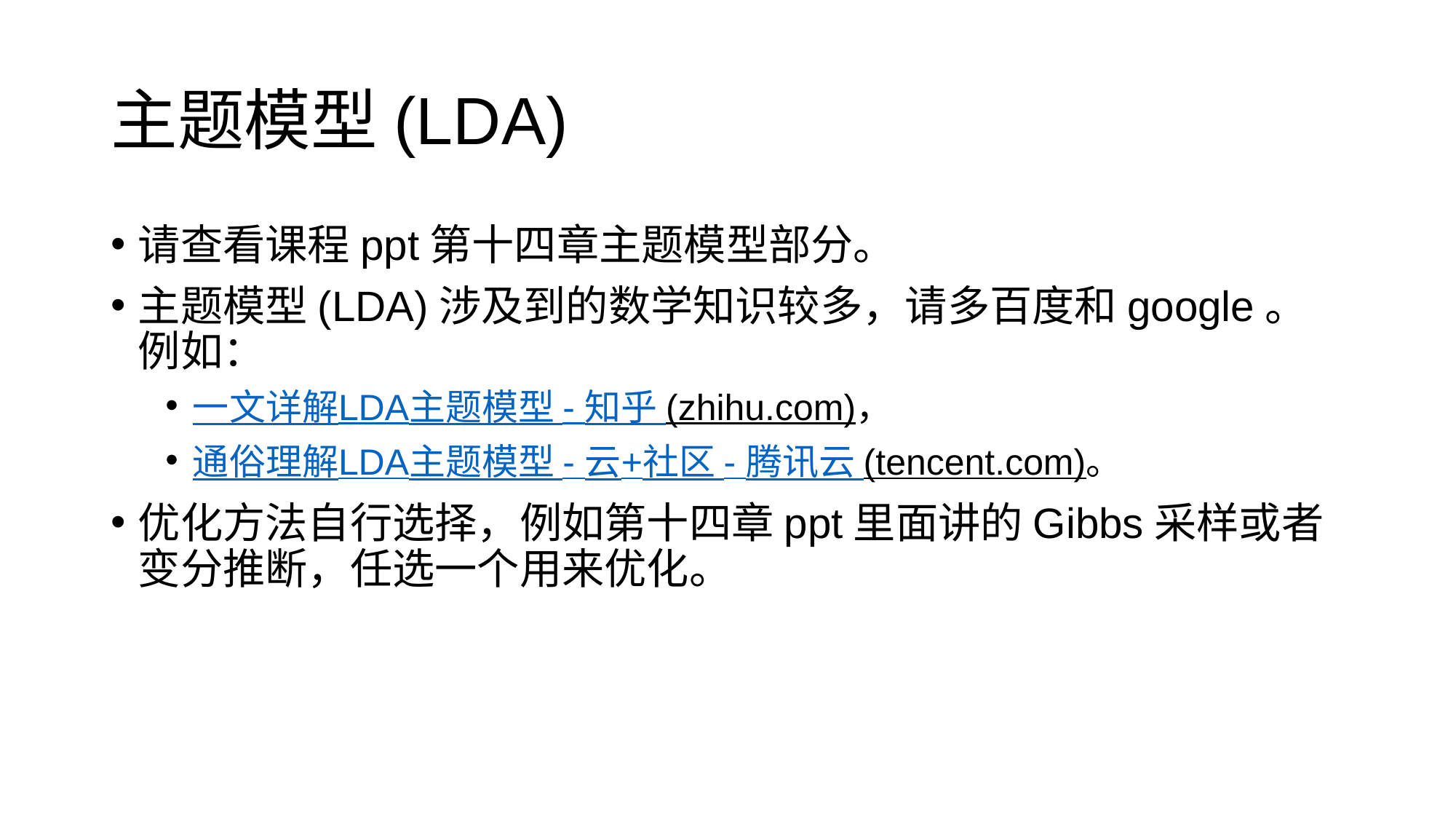

# 主题模型(LDA)
请查看课程ppt第十四章主题模型部分。
主题模型(LDA)涉及到的数学知识较多，请多百度和google。例如：
一文详解LDA主题模型 - 知乎 (zhihu.com)，
通俗理解LDA主题模型 - 云+社区 - 腾讯云 (tencent.com)。
优化方法自行选择，例如第十四章ppt里面讲的Gibbs采样或者变分推断，任选一个用来优化。